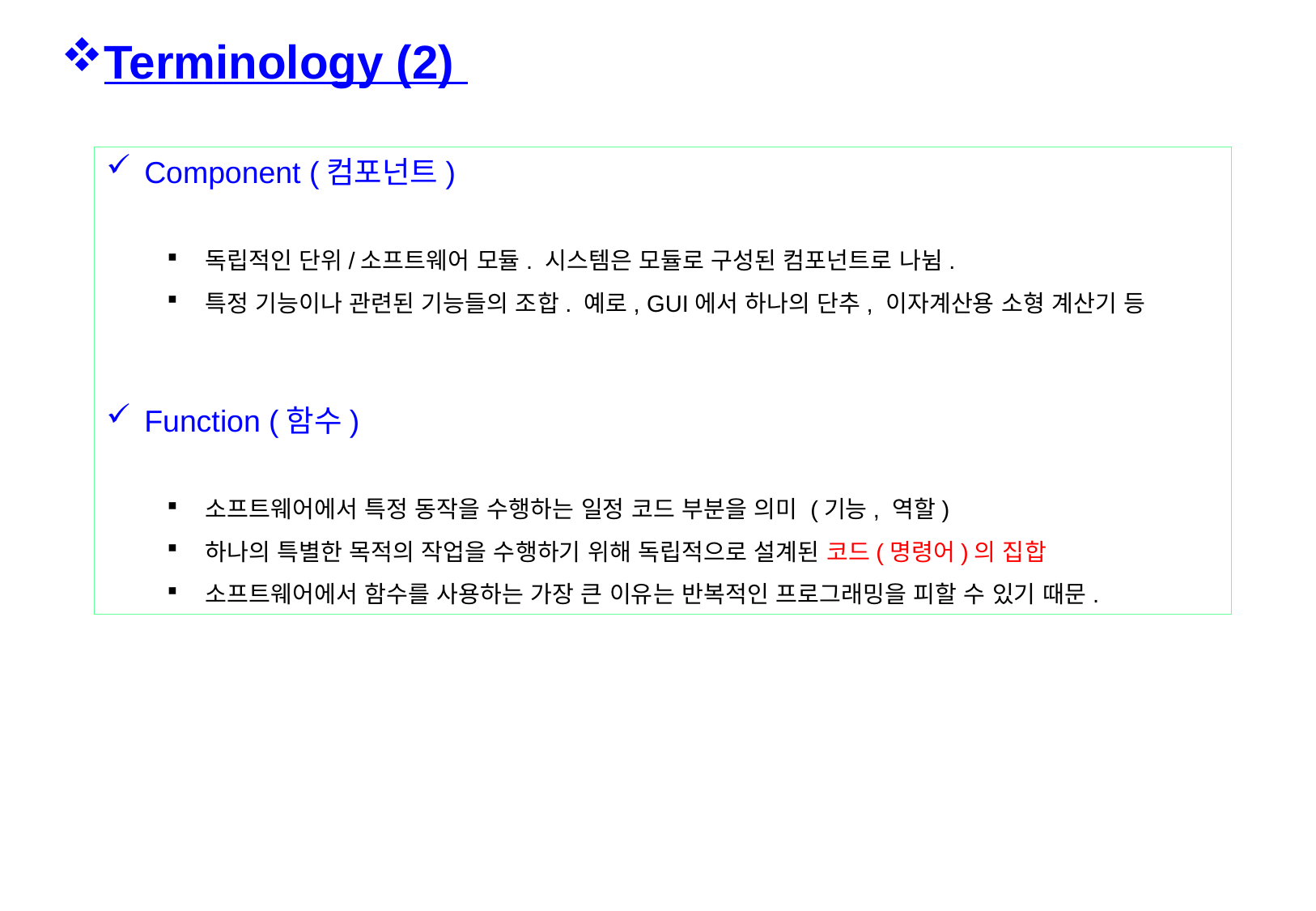

Terminology (2)
Component (컴포넌트)

독립적인 단위/소프트웨어 모듈. 시스템은 모듈로 구성된 컴포넌트로 나뉨.
특정 기능이나 관련된 기능들의 조합. 예로, GUI에서 하나의 단추, 이자계산용 소형 계산기 등

Function (함수)

소프트웨어에서 특정 동작을 수행하는 일정 코드 부분을 의미 (기능, 역할)
하나의 특별한 목적의 작업을 수행하기 위해 독립적으로 설계된 코드(명령어)의 집합
소프트웨어에서 함수를 사용하는 가장 큰 이유는 반복적인 프로그래밍을 피할 수 있기 때문.